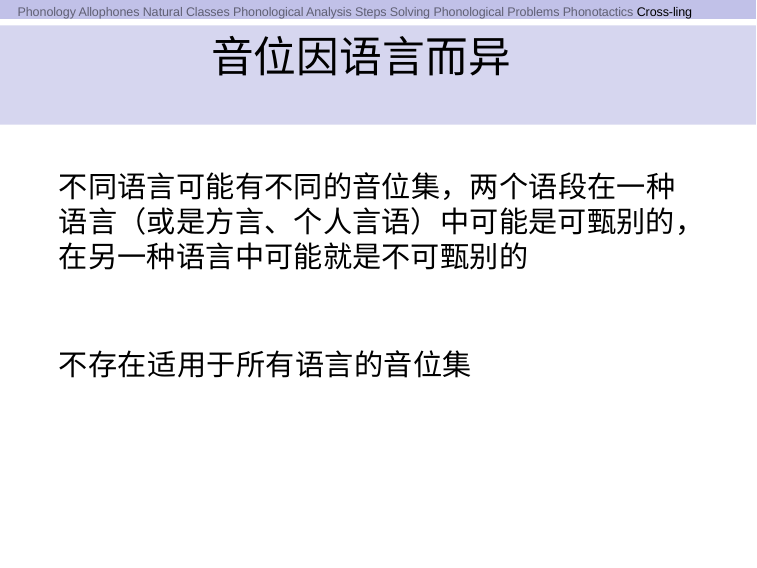

Phonology Allophones Natural Classes Phonological Analysis Steps Solving Phonological Problems Phonotactics Cross-ling
# 音位因语言而异
不同语言可能有不同的音位集，两个语段在一种语言（或是方言、个人言语）中可能是可甄别的，在另一种语言中可能就是不可甄别的

不存在适用于所有语言的音位集